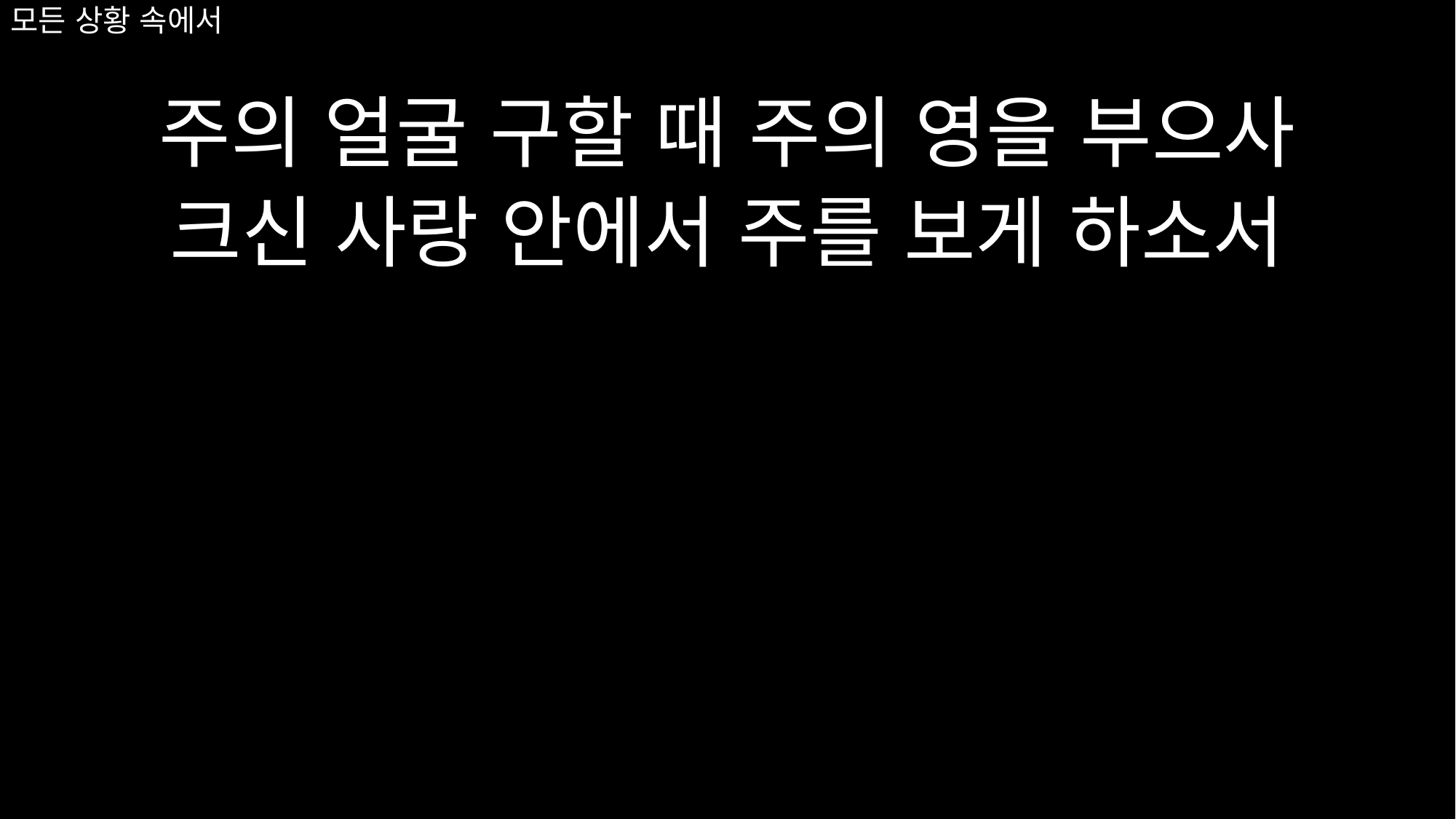

# 모든 상황 속에서
주의 얼굴 구할 때 주의 영을 부으사
크신 사랑 안에서 주를 보게 하소서